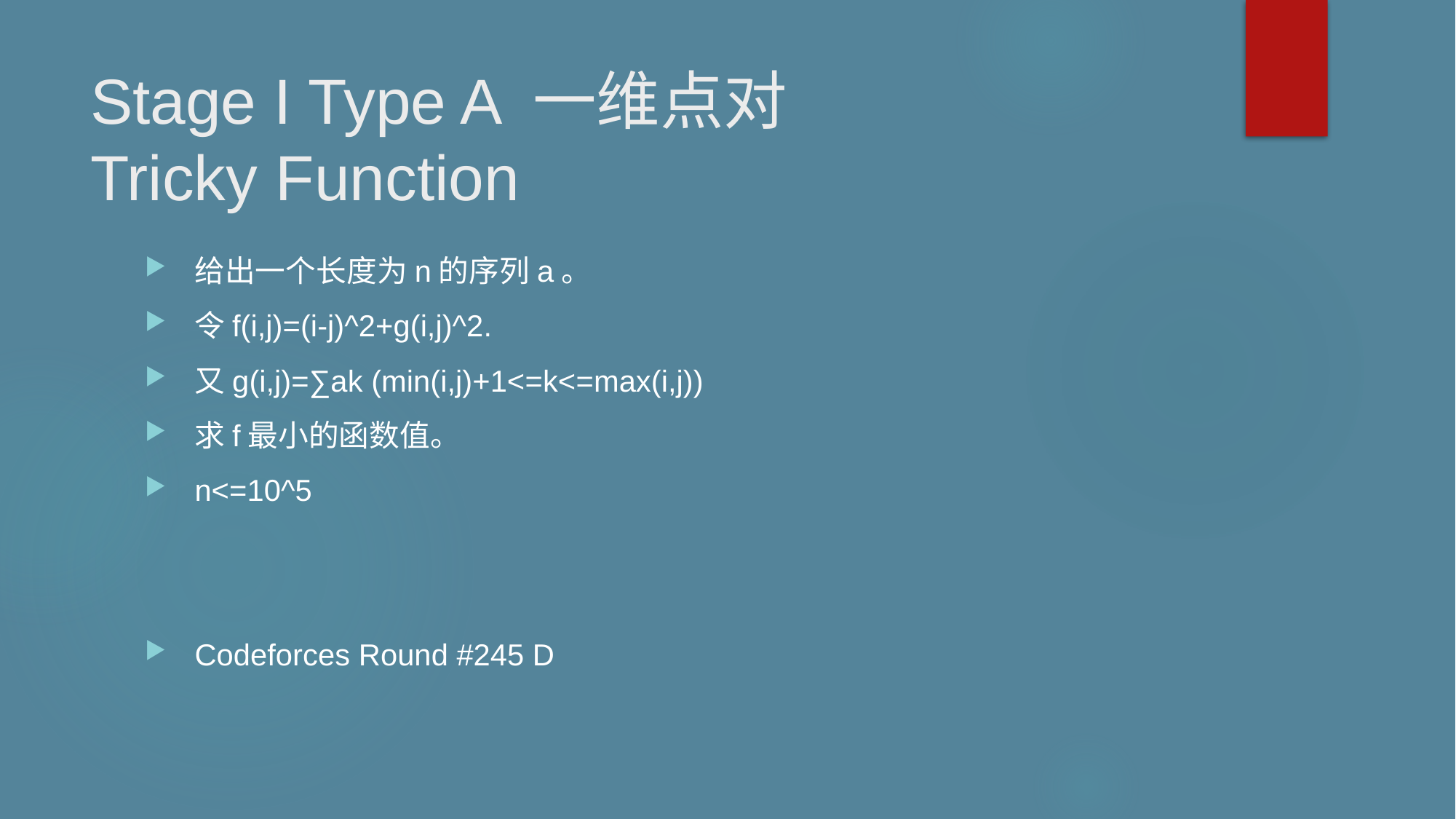

# Stage I Type A 一维点对 Tricky Function
给出一个长度为n的序列a。
令f(i,j)=(i-j)^2+g(i,j)^2.
又g(i,j)=∑ak (min(i,j)+1<=k<=max(i,j))
求f最小的函数值。
n<=10^5

Codeforces Round #245 D